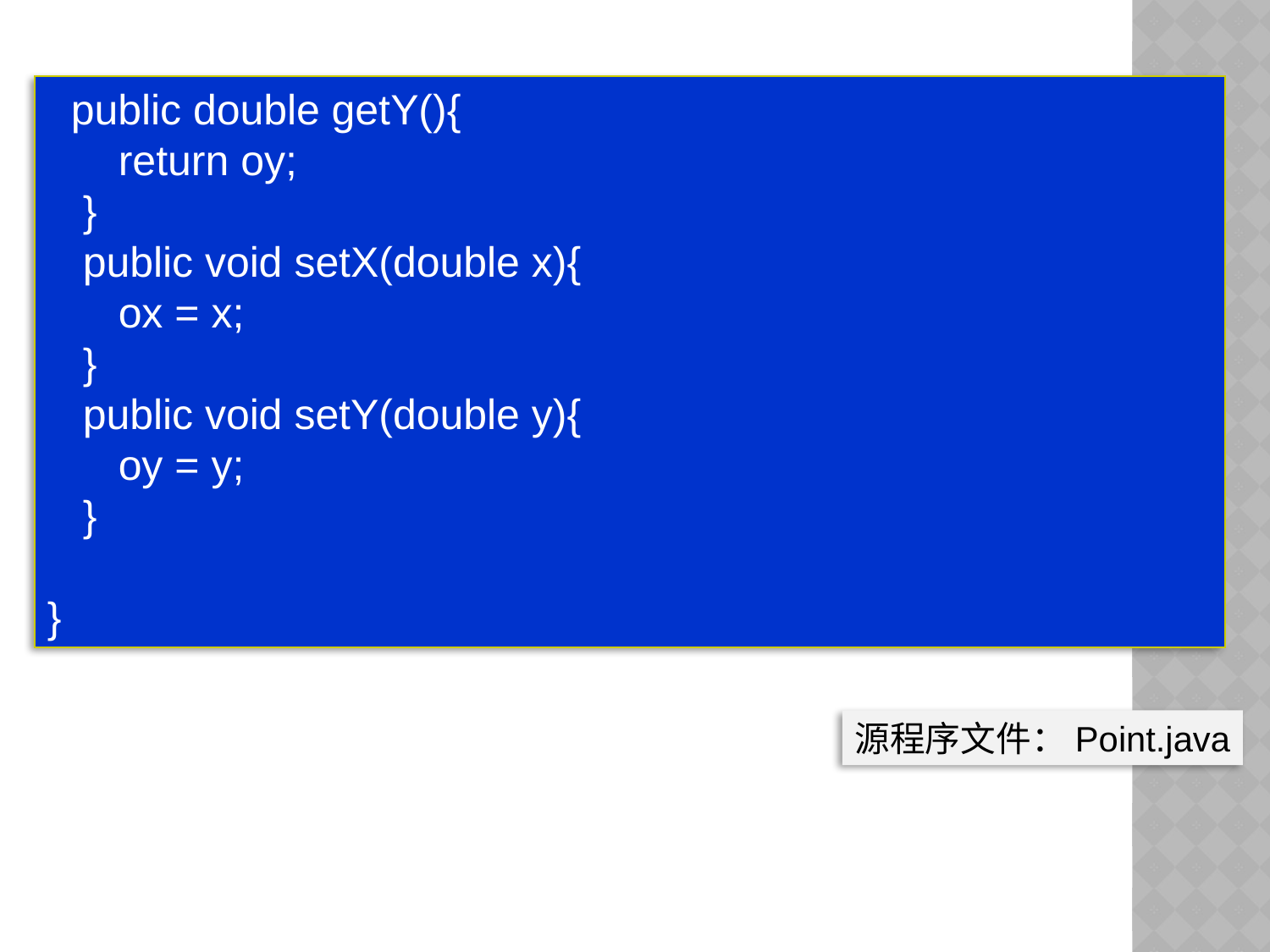

public double getY(){
      return oy;
   }
   public void setX(double x){
      ox = x;
   }
   public void setY(double y){
      oy = y;
   }

}
源程序文件：Point.java